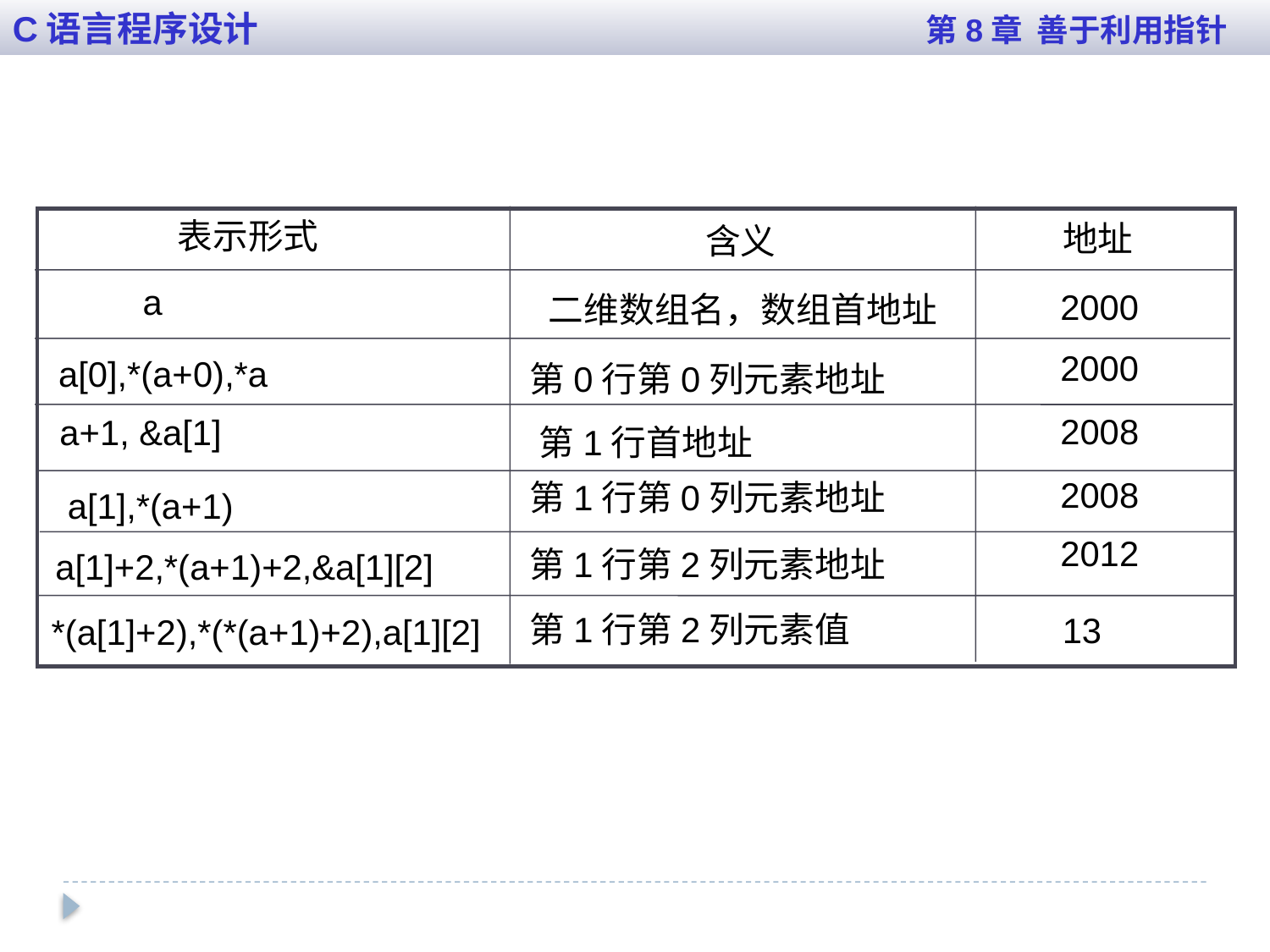

C语言程序设计                                                                                   第8章  善于利用指针

表示形式

地址
含义

a
2000
二维数组名，数组首地址

2000
a[0],*(a+0),*a
第0行第0列元素地址
2008
a+1, &a[1]

第1行首地址
2008
第1行第0列元素地址

a[1],*(a+1)
2012

第1行第2列元素地址
a[1]+2,*(a+1)+2,&a[1][2]

第1行第2列元素值
13
*(a[1]+2),*(*(a+1)+2),a[1][2]